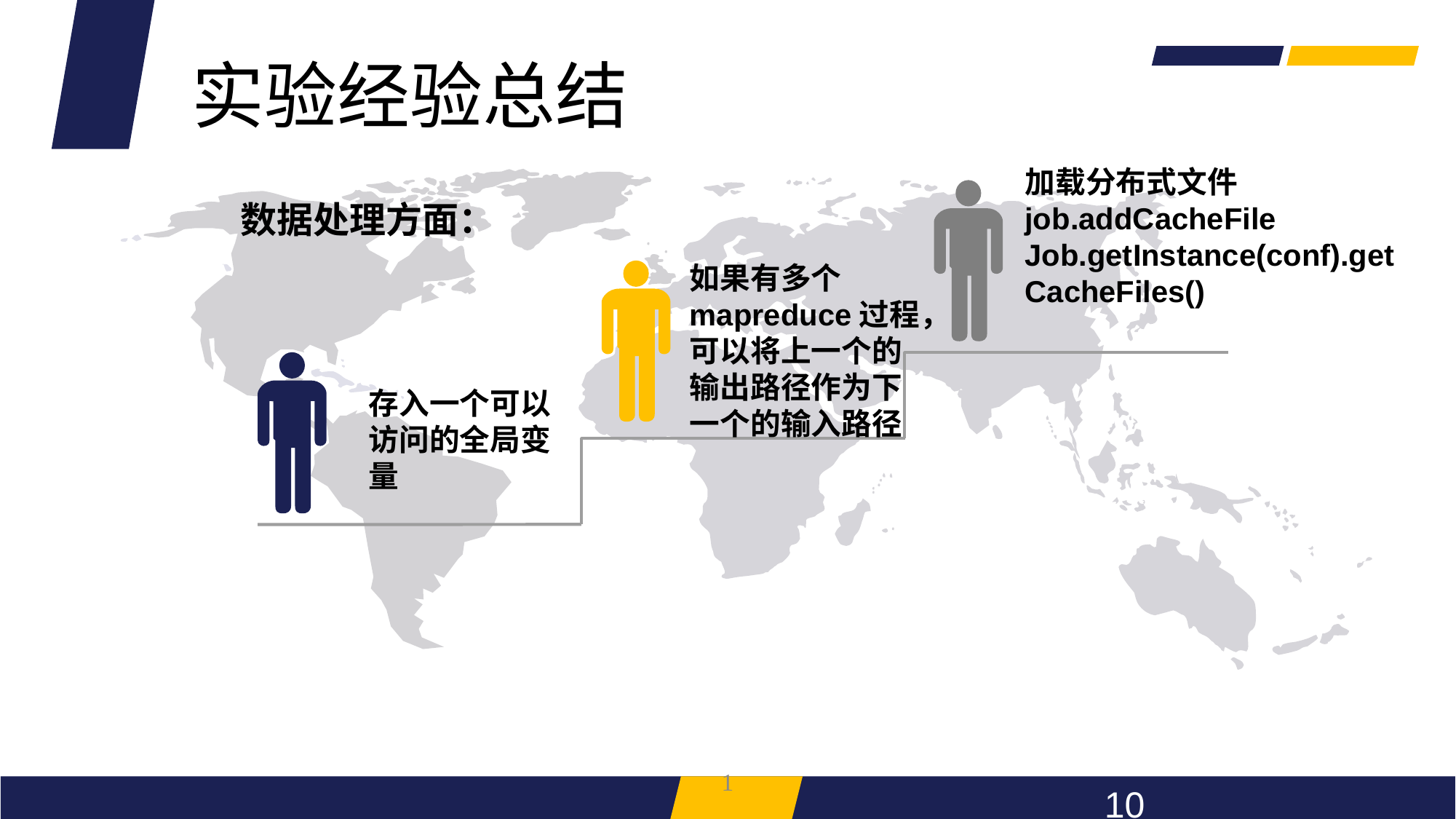

实验经验总结

加载分布式文件
job.addCacheFile
Job.getInstance(conf).getCacheFiles()

数据处理方面：
如果有多个mapreduce过程，可以将上一个的输出路径作为下一个的输入路径

存入一个可以访问的全局变量
1
12
10